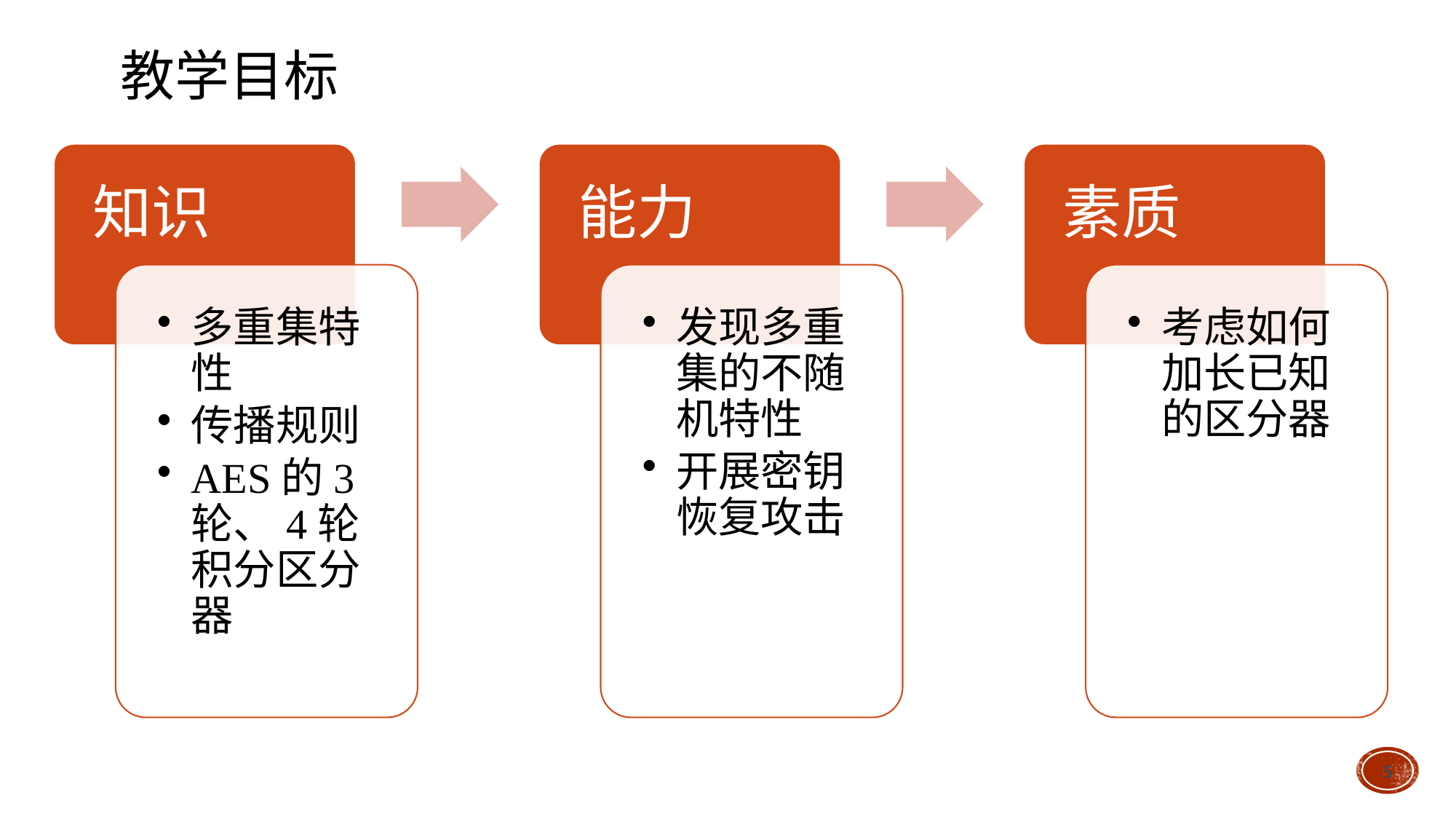

# 教学目标
知识
多重集特性
传播规则
AES的3轮、4轮积分区分器

能力
发现多重集的不随机特性
开展密钥恢复攻击

素质
考虑如何加长已知的区分器

5